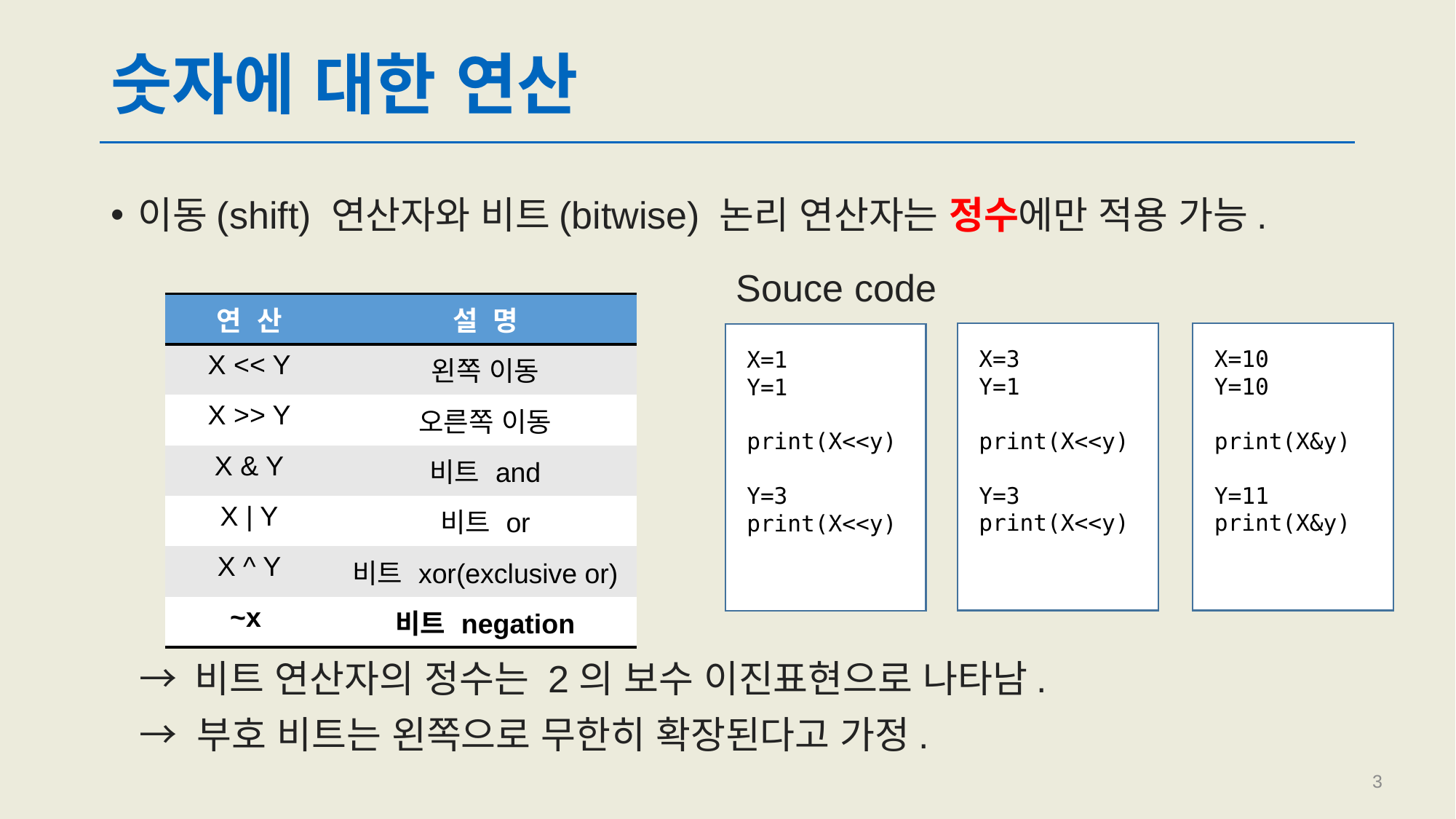

# 숫자에 대한 연산
이동(shift) 연산자와 비트(bitwise) 논리 연산자는 정수에만 적용 가능.
Souce code
| 연 산 | 설 명 |
| --- | --- |
| X << Y | 왼쪽 이동 |
| X >> Y | 오른쪽 이동 |
| X & Y | 비트 and |
| X | Y | 비트 or |
| X ^ Y | 비트 xor(exclusive or) |
| ~x | 비트 negation |
X=10
Y=10

print(X&y)

Y=11
print(X&y)

X=3
Y=1

print(X<<y)

Y=3
print(X<<y)

X=1
Y=1

print(X<<y)

Y=3
print(X<<y)

→ 비트 연산자의 정수는 2의 보수 이진표현으로 나타남.
→ 부호 비트는 왼쪽으로 무한히 확장된다고 가정.
3